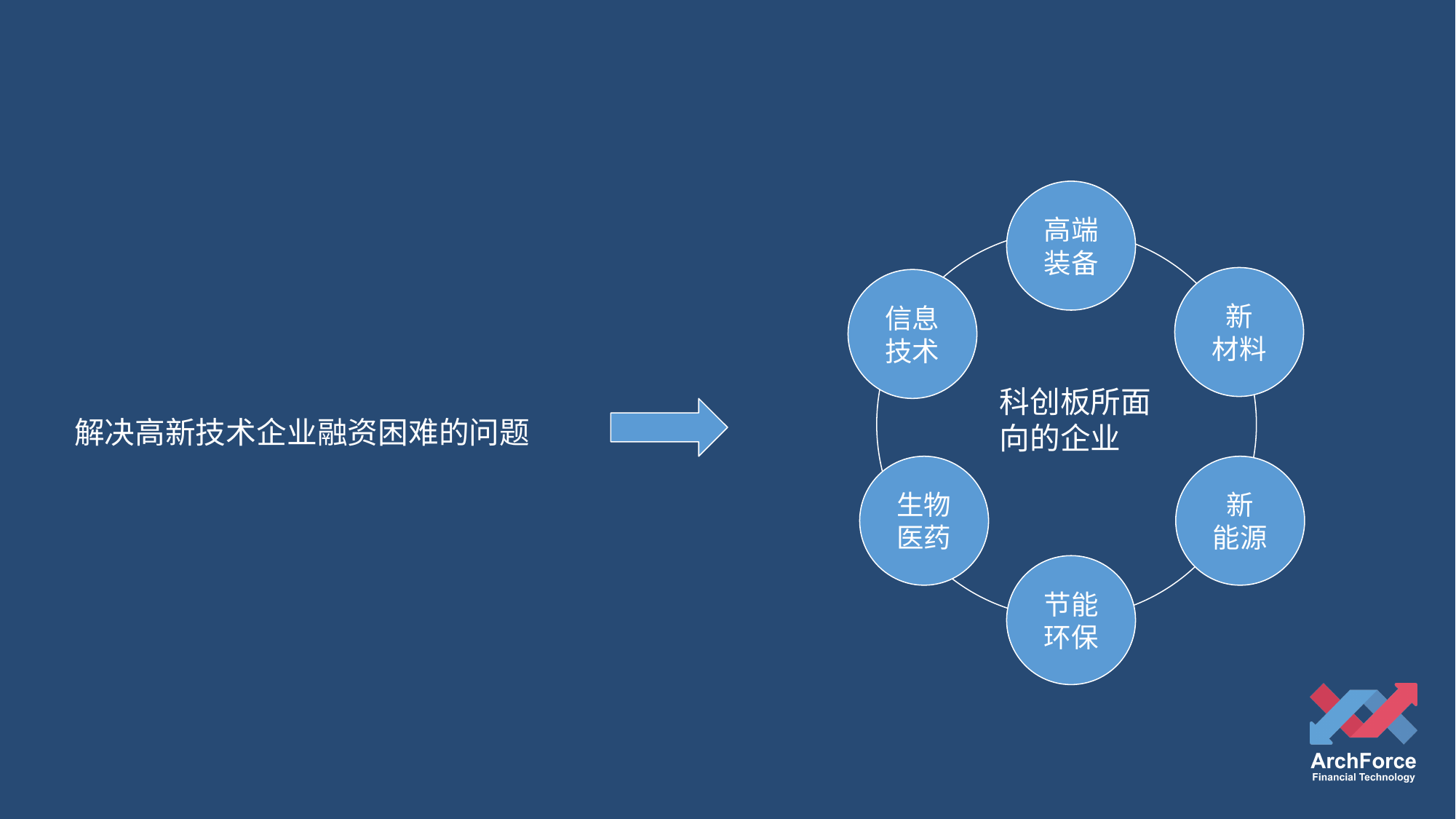

高端装备

新
材料
信息
技术
科创板所面向的企业
生物
医药
新
能源
节能环保
解决高新技术企业融资困难的问题